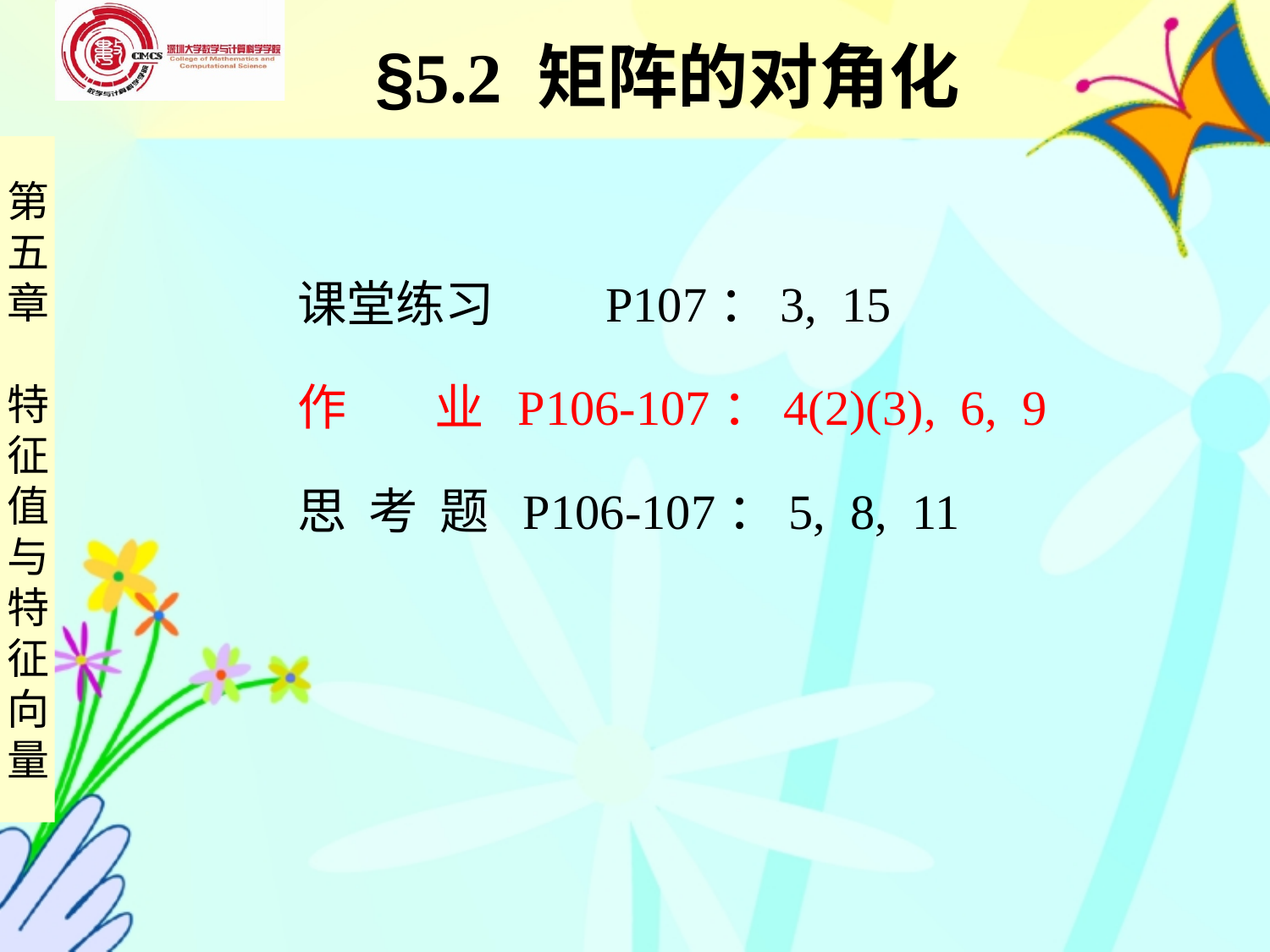

§5.2 矩阵的对角化
课堂练习         P107：3,  15
作        业  P106-107：4(2)(3),  6,  9
思  考  题  P106-107：5,  8,  11